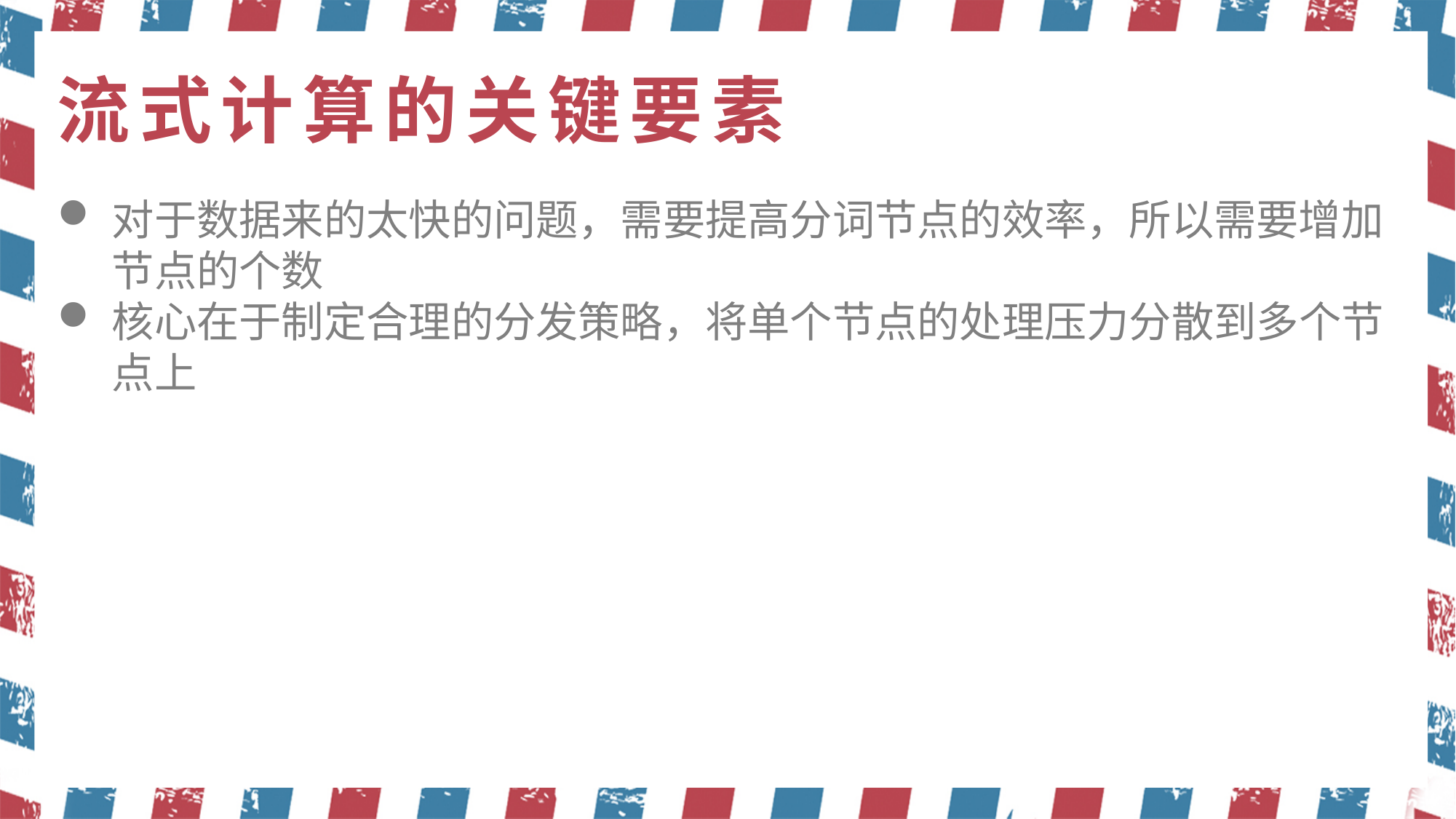

流式计算的关键要素
对于数据来的太快的问题，需要提高分词节点的效率，所以需要增加节点的个数
核心在于制定合理的分发策略，将单个节点的处理压力分散到多个节点上